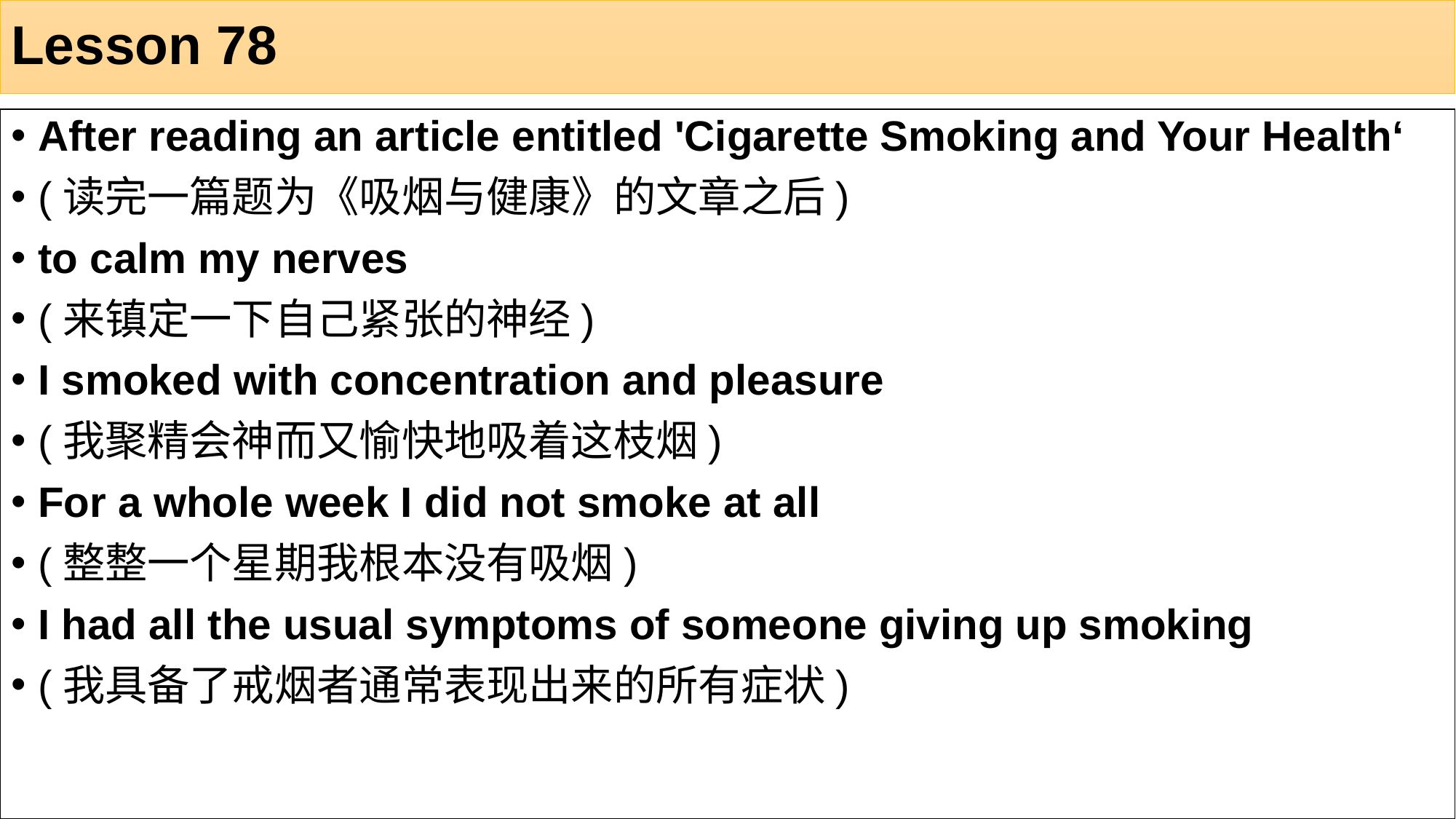

# Lesson 78
After reading an article entitled 'Cigarette Smoking and Your Health‘
(读完一篇题为《吸烟与健康》的文章之后)
to calm my nerves
(来镇定一下自己紧张的神经)
I smoked with concentration and pleasure
(我聚精会神而又愉快地吸着这枝烟)
For a whole week I did not smoke at all
(整整一个星期我根本没有吸烟)
I had all the usual symptoms of someone giving up smoking
(我具备了戒烟者通常表现出来的所有症状)